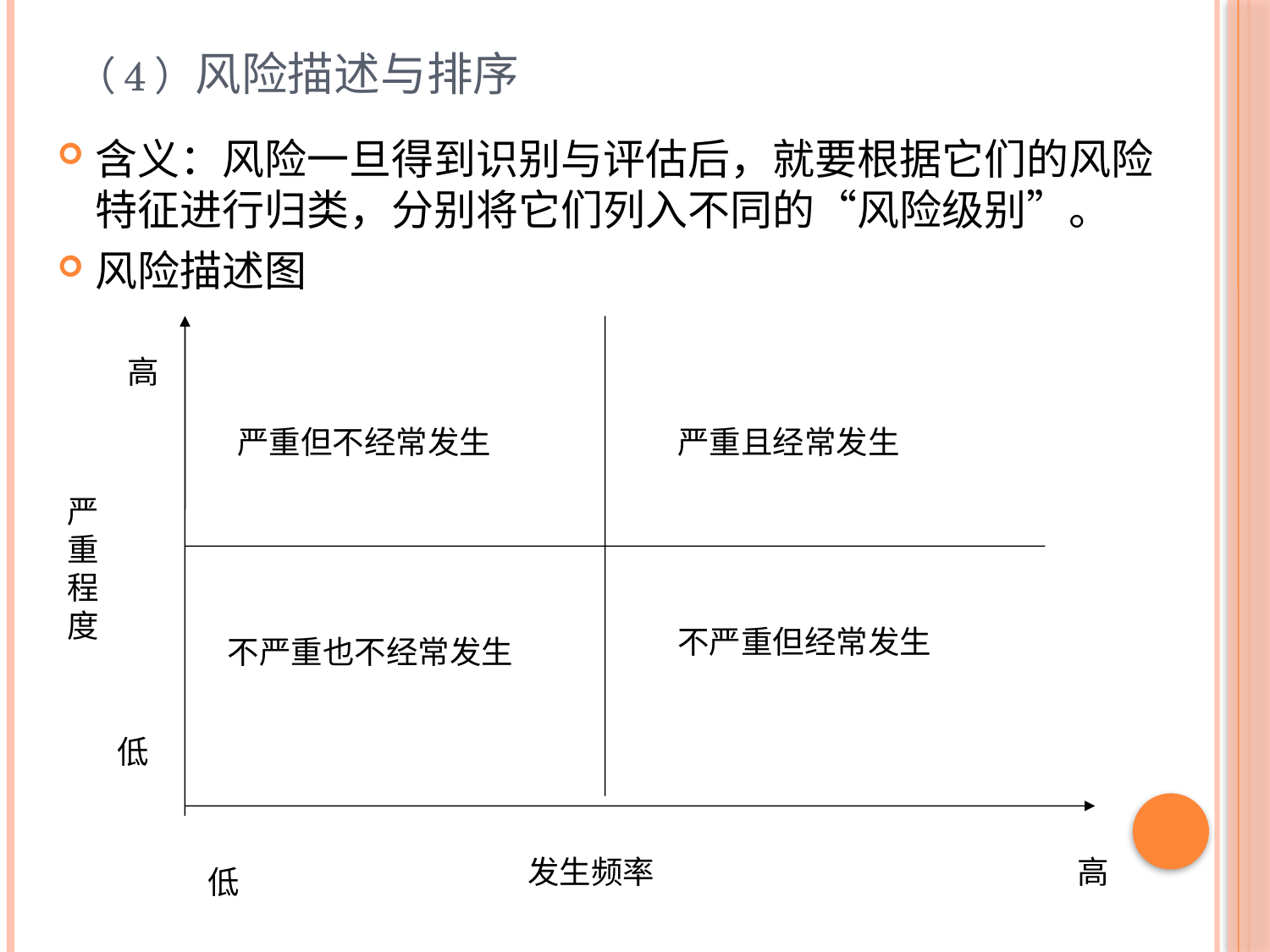

# （4）风险描述与排序
含义：风险一旦得到识别与评估后，就要根据它们的风险特征进行归类，分别将它们列入不同的“风险级别”。
风险描述图

高
严重但不经常发生
严重且经常发生
严重程度

不严重但经常发生
不严重也不经常发生
低

发生频率
高
低